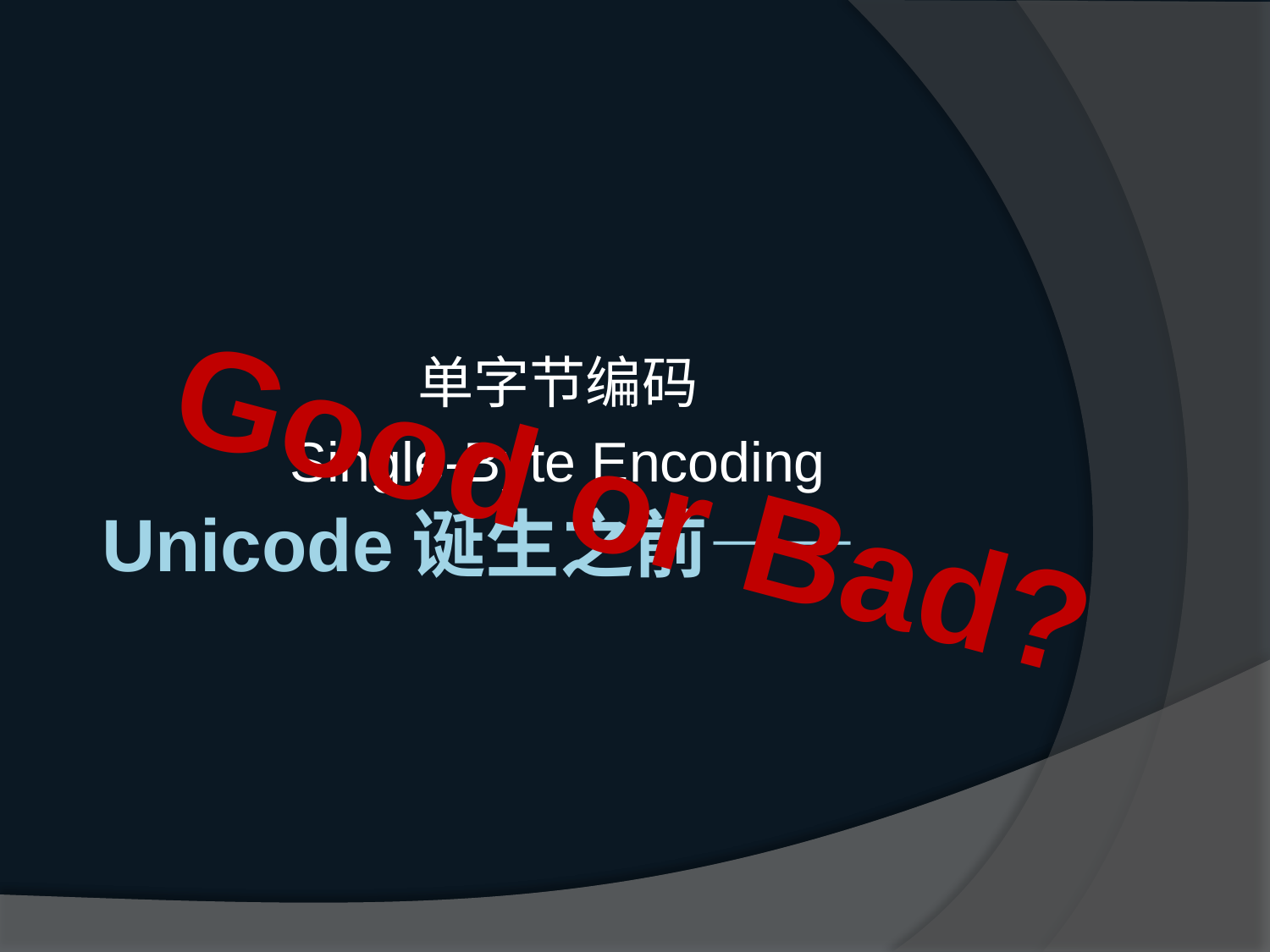

单字节编码
Single-Byte Encoding
Good or Bad?
# Unicode诞生之前——